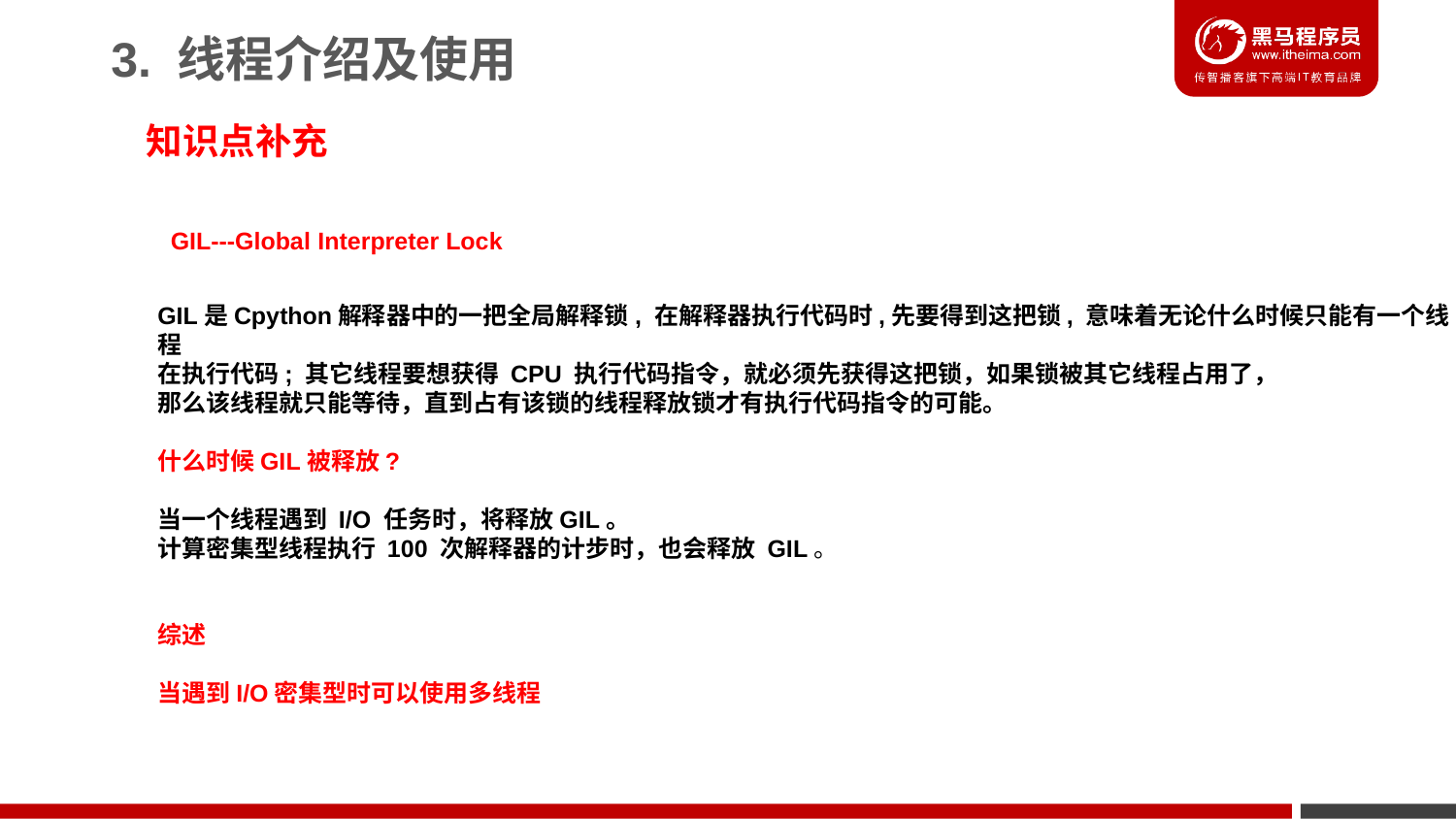

3. 线程介绍及使用
知识点补充
GIL---Global Interpreter Lock
GIL是Cpython解释器中的一把全局解释锁, 在解释器执行代码时,先要得到这把锁, 意味着无论什么时候只能有一个线程
在执行代码; 其它线程要想获得 CPU 执行代码指令，就必须先获得这把锁，如果锁被其它线程占用了，
那么该线程就只能等待，直到占有该锁的线程释放锁才有执行代码指令的可能。

什么时候GIL被释放?

当一个线程遇到 I/O 任务时，将释放GIL。
计算密集型线程执行 100 次解释器的计步时，也会释放 GIL。

综述

当遇到I/O密集型时可以使用多线程